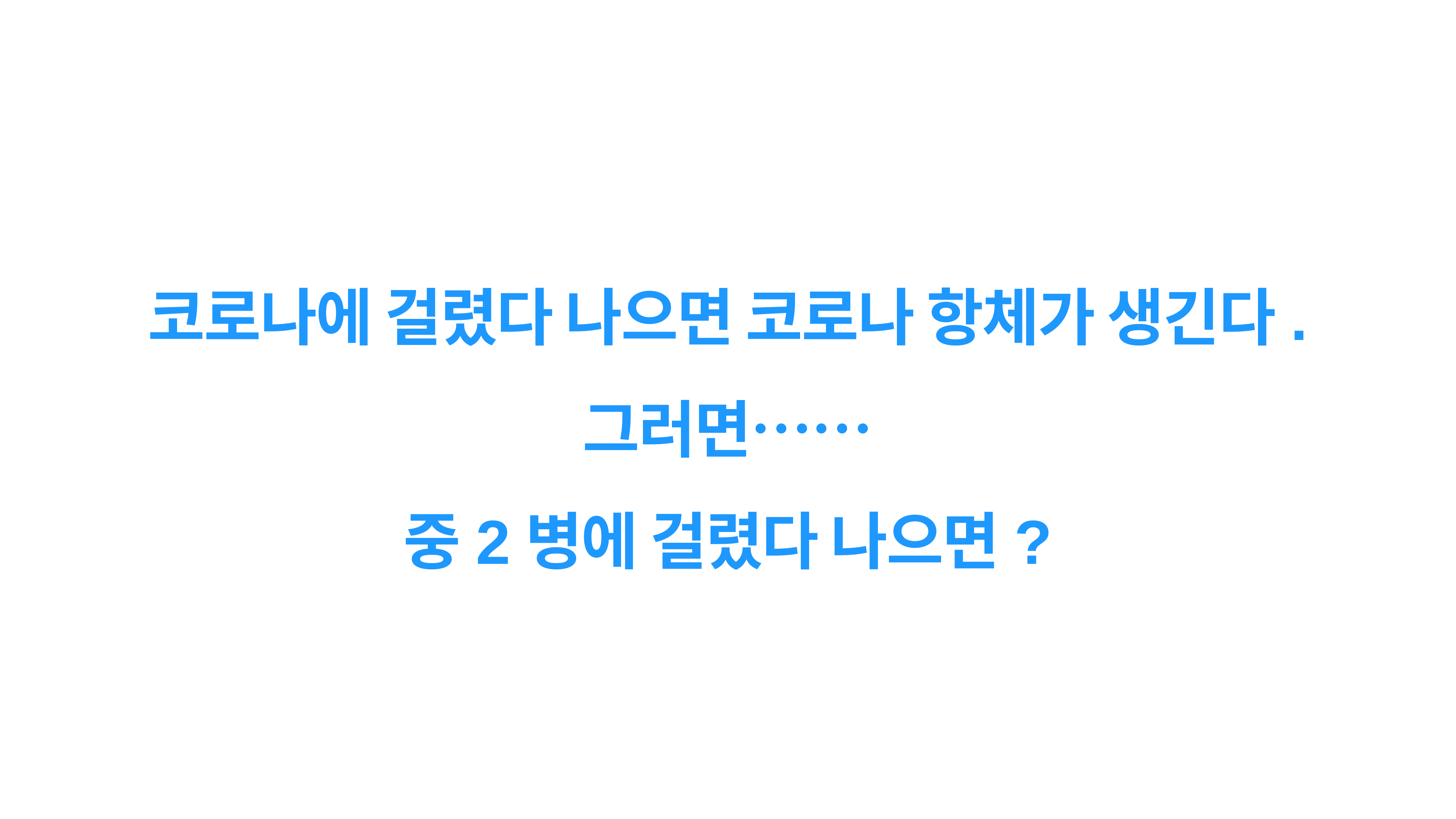

코로나에 걸렸다 나으면 코로나 항체가 생긴다.
그러면……
중2병에 걸렸다 나으면?